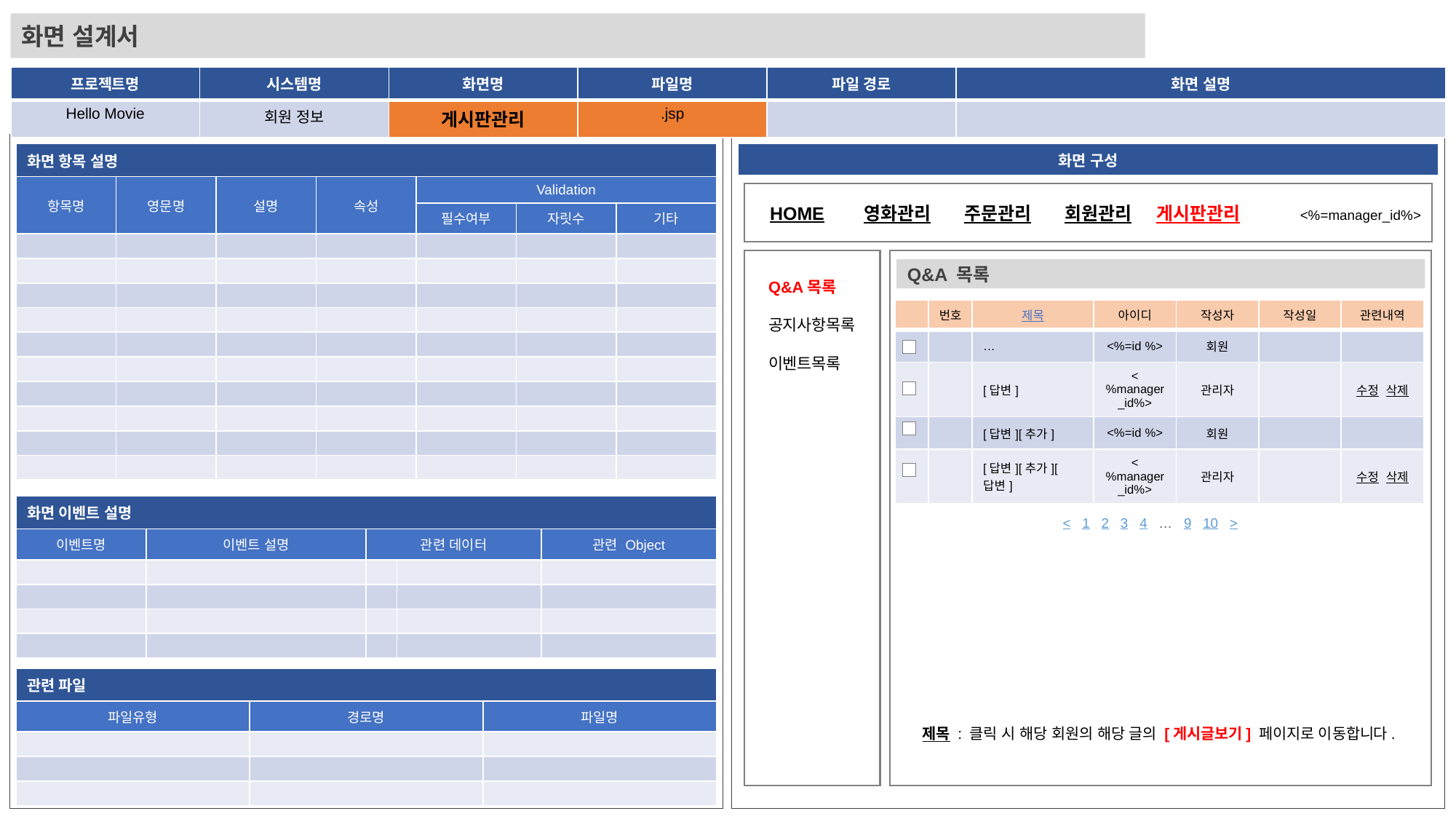

화면 설계서
| 프로젝트명 | 시스템명 | 화면명 | 파일명 | 파일 경로 | 화면 설명 |
| --- | --- | --- | --- | --- | --- |
| Hello Movie | 회원 정보 | 게시판관리 | .jsp |  |  |

| 화면 항목 설명 |  |  |  |  |  |  |
| --- | --- | --- | --- | --- | --- | --- |
| 항목명 | 영문명 | 설명 | 속성 | Validation |  |  |
|  |  |  |  | 필수여부 | 자릿수 | 기타 |
|  |  |  |  |  |  |  |
|  |  |  |  |  |  |  |
|  |  |  |  |  |  |  |
|  |  |  |  |  |  |  |
|  |  |  |  |  |  |  |
|  |  |  |  |  |  |  |
|  |  |  |  |  |  |  |
|  |  |  |  |  |  |  |
|  |  |  |  |  |  |  |
|  |  |  |  |  |  |  |
| 화면 구성 |
| --- |

HOME
영화관리
주문관리
회원관리
게시판관리
<%=manager_id%>

Q&A 목록
Q&A목록

공지사항목록

이벤트목록
|  | 번호 | 제목 | 아이디 | 작성자 | 작성일 | 관련내역 |
| --- | --- | --- | --- | --- | --- | --- |
|  |  | … | <%=id %> | 회원 |  |  |
|  |  | [답변] | <%manager\_id%> | 관리자 |  | 수정 삭제 |
|  |  | [답변][추가] | <%=id %> | 회원 |  |  |
|  |  | [답변][추가][답변] | <%manager\_id%> | 관리자 |  | 수정 삭제 |

| 화면 이벤트 설명 |  |  |  |  |
| --- | --- | --- | --- | --- |
| 이벤트명 | 이벤트 설명 | 관련 데이터 |  | 관련 Object |
|  |  |  |  |  |
|  |  |  |  |  |
|  |  |  |  |  |
|  |  |  |  |  |
<   1   2   3   4   …   9   10   >
| 관련 파일 |  |  |
| --- | --- | --- |
| 파일유형 | 경로명 | 파일명 |
|  |  |  |
|  |  |  |
|  |  |  |
제목 : 클릭 시 해당 회원의 해당 글의 [게시글보기] 페이지로 이동합니다.